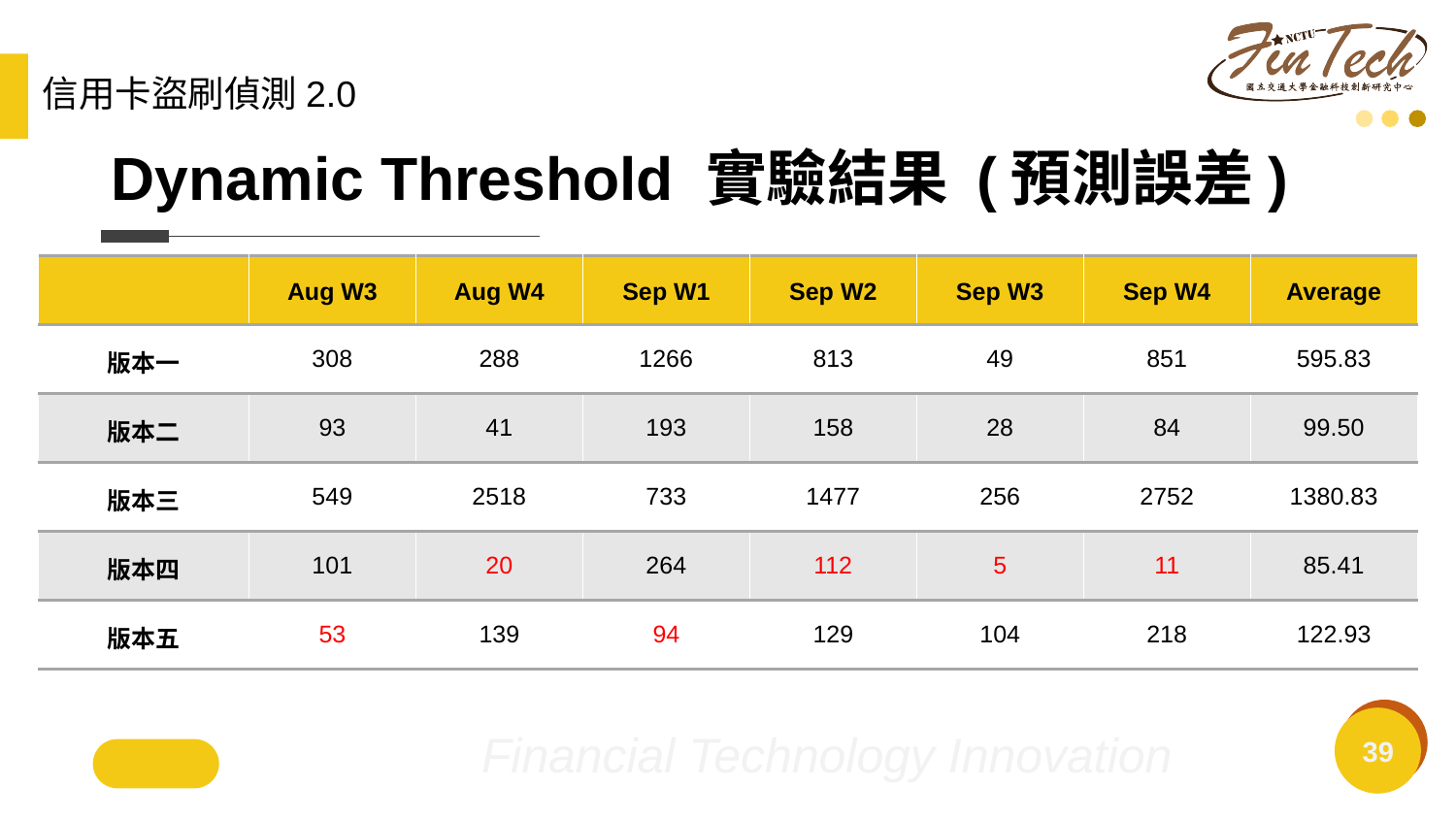

信用卡盜刷偵測2.0
# Dynamic Threshold 實驗結果 (預測誤差)
|  | Aug W3 | Aug W4 | Sep W1 | Sep W2 | Sep W3 | Sep W4 | Average |
| --- | --- | --- | --- | --- | --- | --- | --- |
| 版本一 | 308 | 288 | 1266 | 813 | 49 | 851 | 595.83 |
| 版本二 | 93 | 41 | 193 | 158 | 28 | 84 | 99.50 |
| 版本三 | 549 | 2518 | 733 | 1477 | 256 | 2752 | 1380.83 |
| 版本四 | 101 | 20 | 264 | 112 | 5 | 11 | 85.41 |
| 版本五 | 53 | 139 | 94 | 129 | 104 | 218 | 122.93 |
39